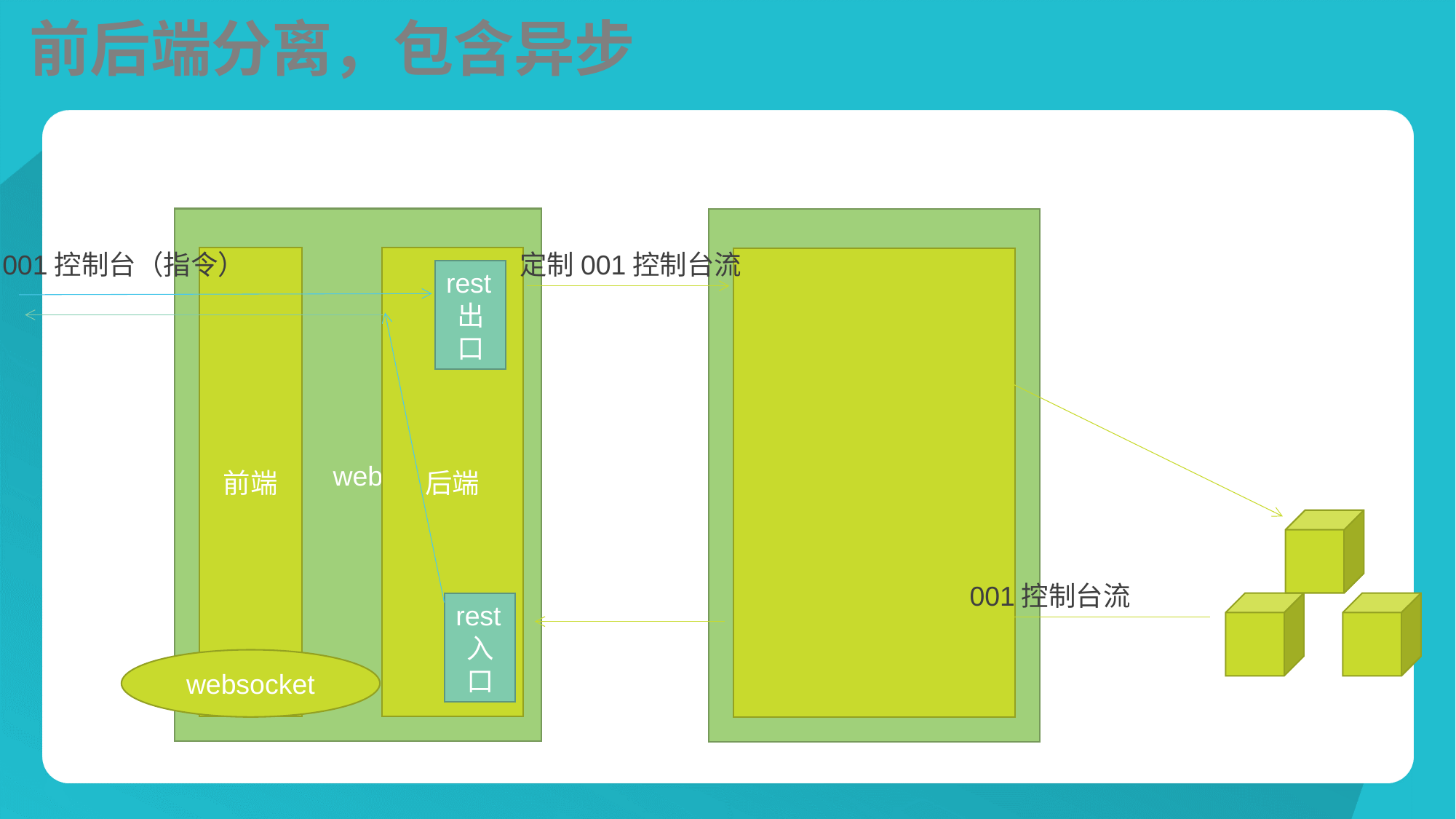

前后端分离，包含异步
web
core
001控制台（指令）
定制001控制台流
前端
后端

rest出口

001控制台流
rest入口

websocket